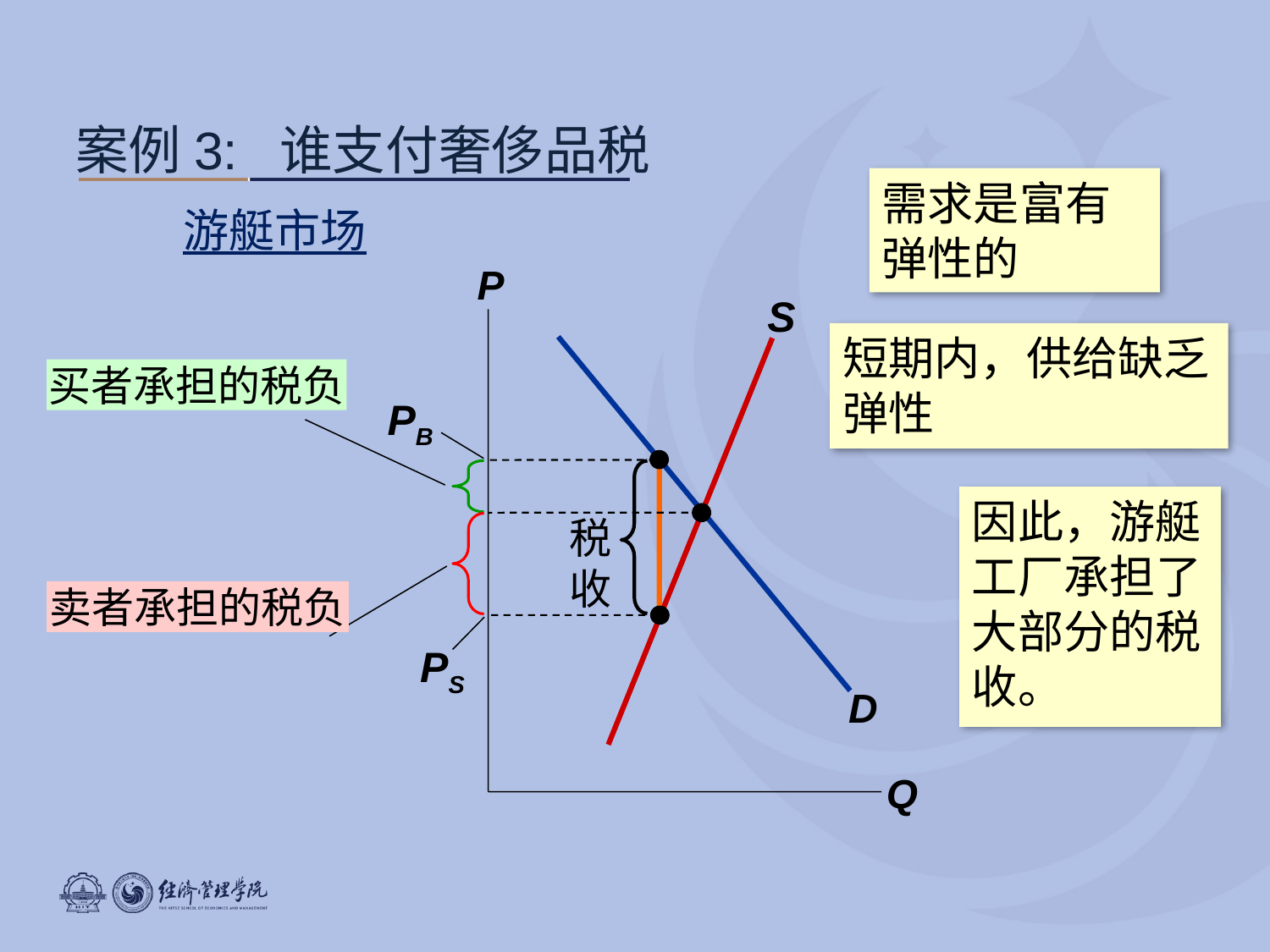

案例3:  谁支付奢侈品税
需求是富有弹性的
游艇市场
P

Q
S

短期内，供给缺乏弹性

D
买者承担的税负

PB

税收
因此，游艇工厂承担了大部分的税收。

卖者承担的税负

PS